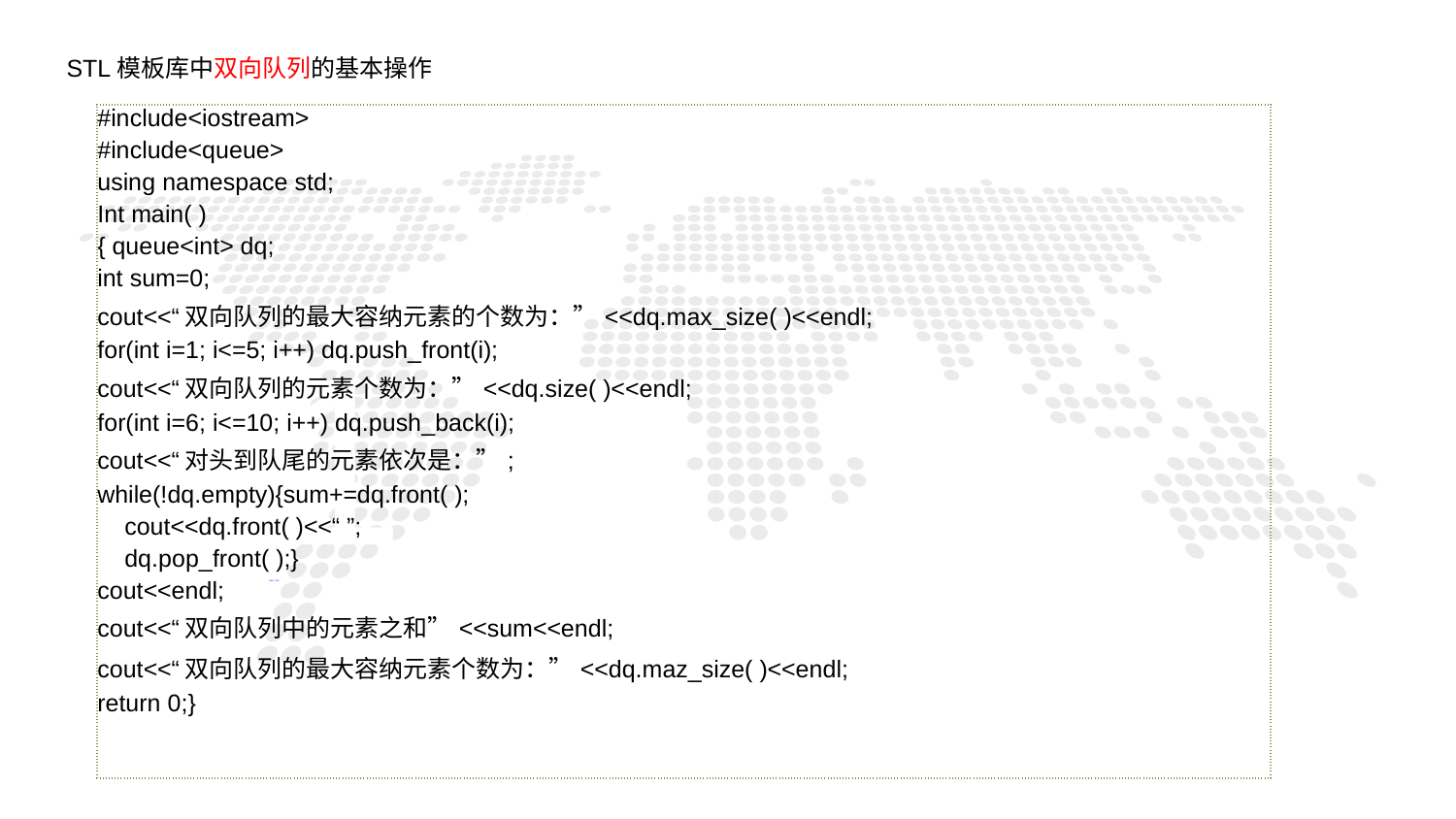

STL模板库中双向队列的基本操作
| #include<iostream> #include<queue> using namespace std; Int main( ) { queue<int> dq; int sum=0; cout<<“双向队列的最大容纳元素的个数为：”<<dq.max\_size( )<<endl; for(int i=1; i<=5; i++) dq.push\_front(i); cout<<“双向队列的元素个数为：”<<dq.size( )<<endl; for(int i=6; i<=10; i++) dq.push\_back(i); cout<<“对头到队尾的元素依次是：”; while(!dq.empty){sum+=dq.front( ); cout<<dq.front( )<<“ ”; dq.pop\_front( );} cout<<endl; cout<<“双向队列中的元素之和”<<sum<<endl; cout<<“双向队列的最大容纳元素个数为：”<<dq.maz\_size( )<<endl; return 0;} |
| --- |
1
PART  ONE